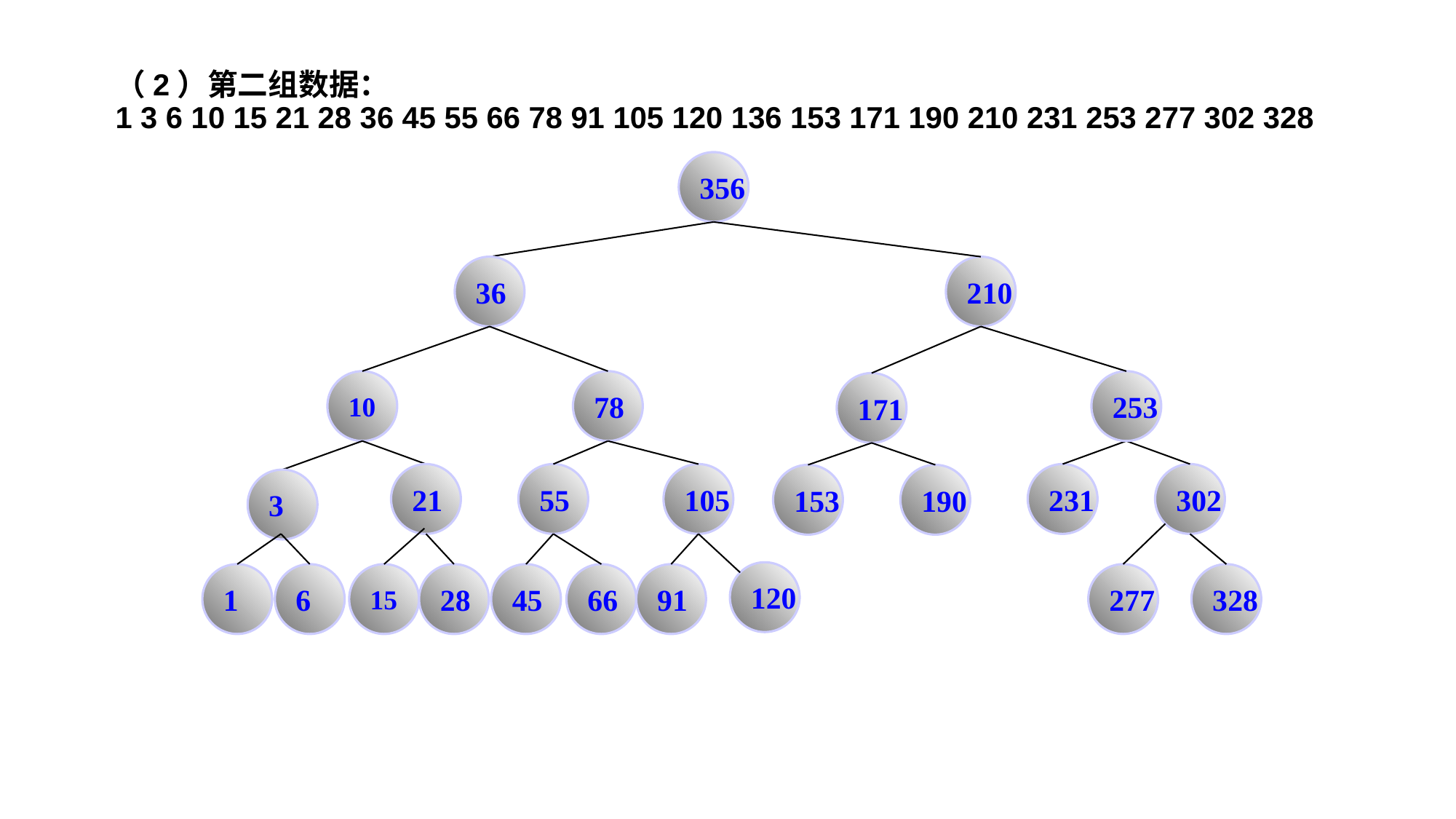

（2）第二组数据：
1 3 6 10 15 21 28 36 45 55 66 78 91 105 120 136 153 171 190 210 231 253 277 302 328
356
36
210
10
78
253
171
21
55
105
231
302
153
190
3
120
1
6
15
28
45
66
91
277
328